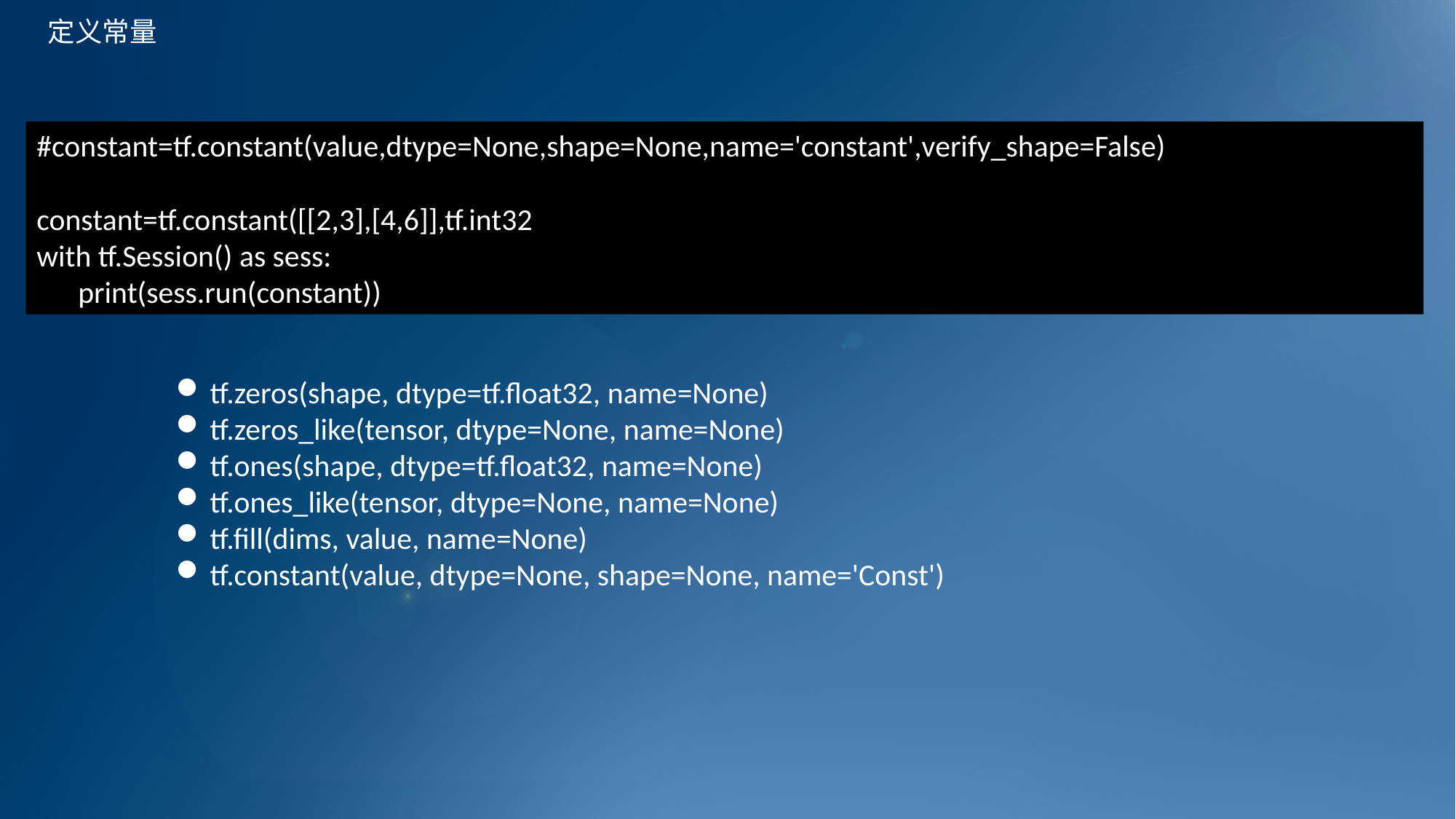

定义常量
#constant=tf.constant(value,dtype=None,shape=None,name='constant',verify_shape=False)

constant=tf.constant([[2,3],[4,6]],tf.int32)
with tf.Session() as sess:
      print(sess.run(constant))
tf.zeros(shape, dtype=tf.float32, name=None)
tf.zeros_like(tensor, dtype=None, name=None)
tf.ones(shape, dtype=tf.float32, name=None)
tf.ones_like(tensor, dtype=None, name=None)
tf.fill(dims, value, name=None)
tf.constant(value, dtype=None, shape=None, name='Const')